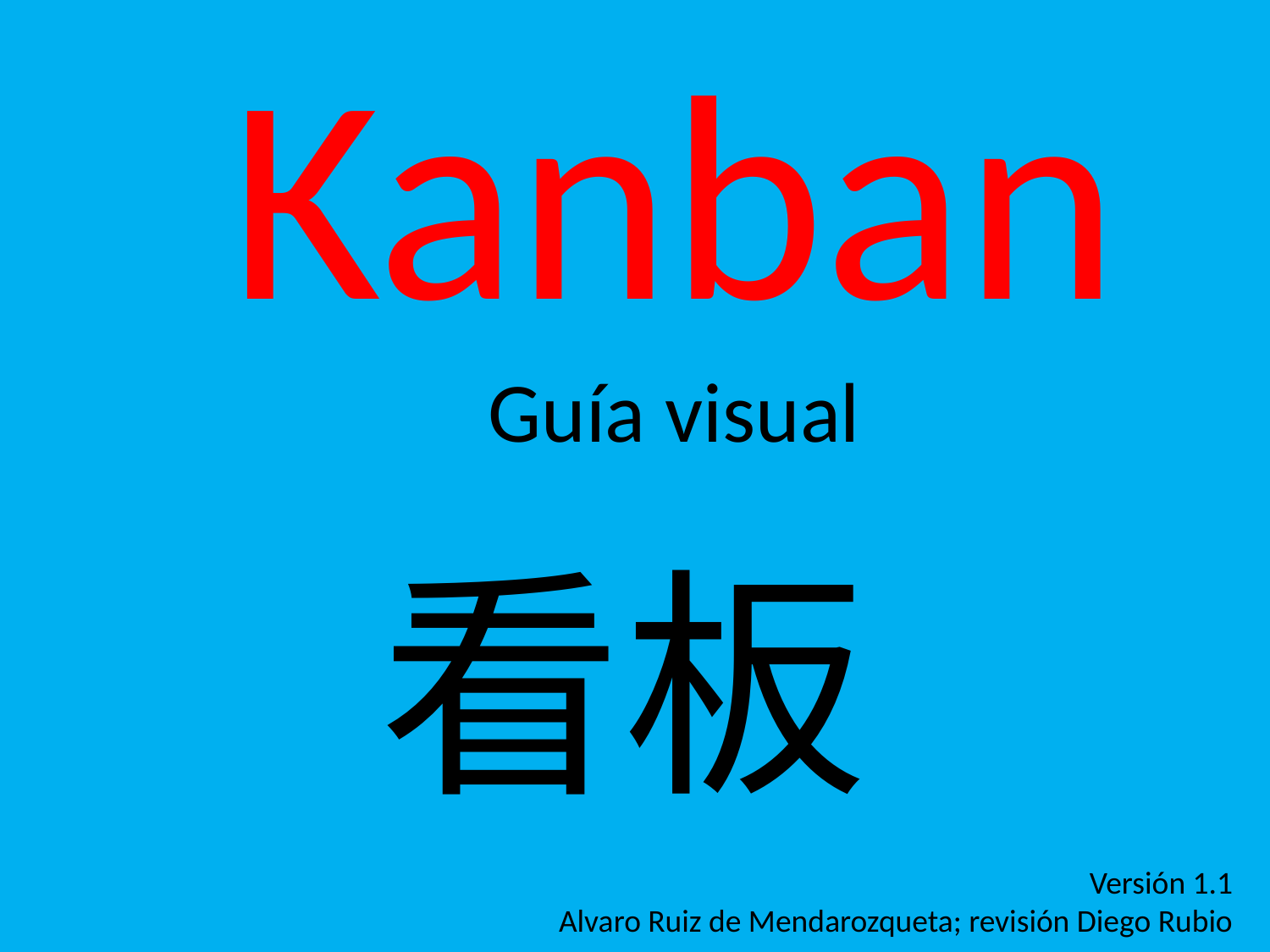

Kanban
Guía visual
看板
Versión 1.1
Alvaro Ruiz de Mendarozqueta; revisión Diego Rubio